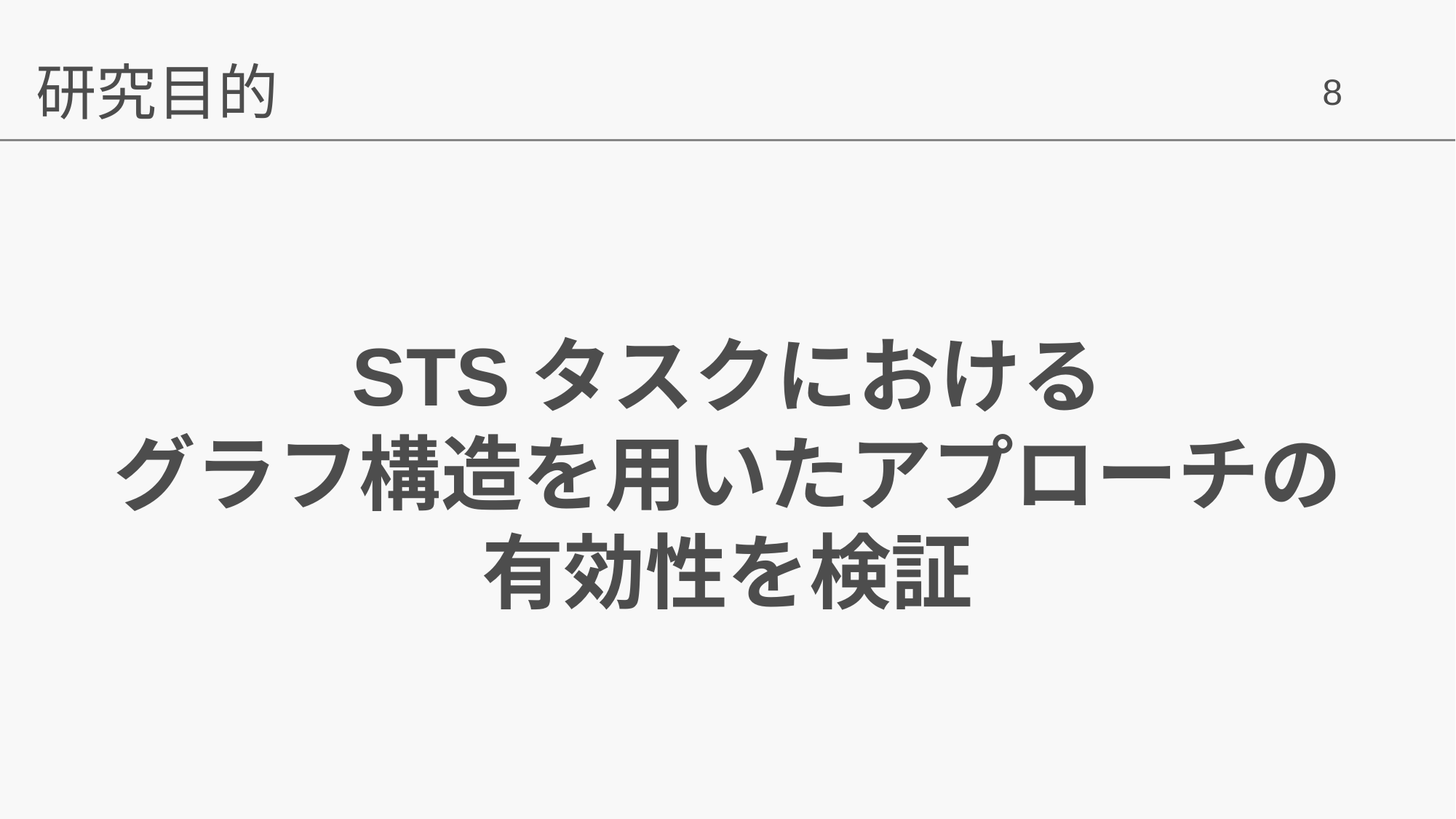

研究目的
STSタスクにおける
グラフ構造を用いたアプローチの
有効性を検証